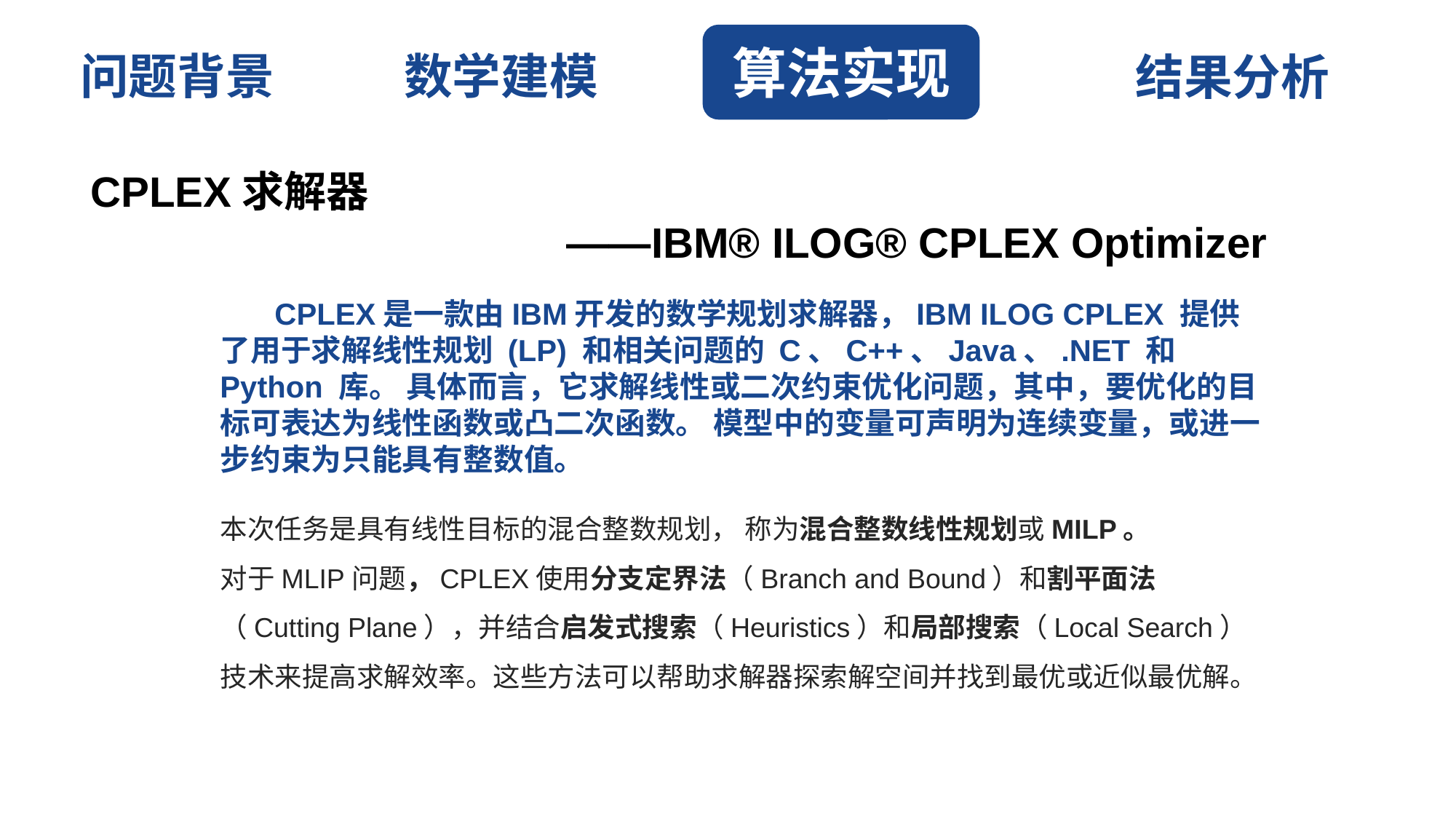

算法实现
数学建模
问题背景
结果分析
CPLEX求解器
——IBM® ILOG® CPLEX Optimizer
CPLEX是一款由IBM开发的数学规划求解器，IBM ILOG CPLEX 提供了用于求解线性规划 (LP) 和相关问题的 C、C++、Java、.NET 和 Python 库。 具体而言，它求解线性或二次约束优化问题，其中，要优化的目标可表达为线性函数或凸二次函数。 模型中的变量可声明为连续变量，或进一步约束为只能具有整数值。
本次任务是具有线性目标的混合整数规划， 称为混合整数线性规划或MILP。
对于MLIP问题，CPLEX使用分支定界法（Branch and Bound）和割平面法（Cutting Plane），并结合启发式搜索（Heuristics）和局部搜索（Local Search）技术来提高求解效率。这些方法可以帮助求解器探索解空间并找到最优或近似最优解。